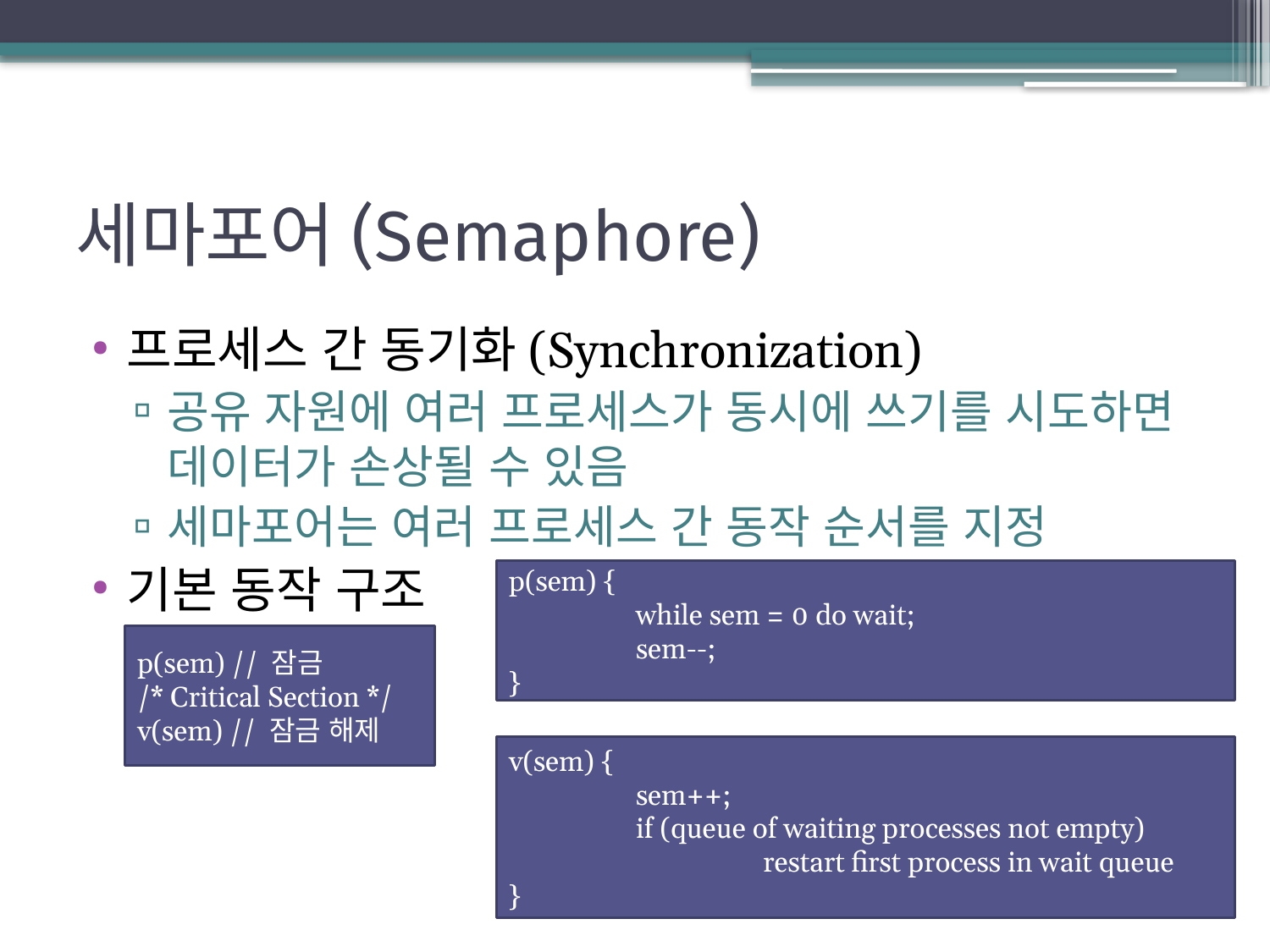

# 세마포어(Semaphore)
프로세스 간 동기화(Synchronization)
공유 자원에 여러 프로세스가 동시에 쓰기를 시도하면 데이터가 손상될 수 있음
세마포어는 여러 프로세스 간 동작 순서를 지정
기본 동작 구조
p(sem) {
	while sem = 0 do wait;
	sem--;
}
p(sem) // 잠금
/* Critical Section */
v(sem) // 잠금 해제
v(sem) {
	sem++;
	if (queue of waiting processes not empty)
		restart first process in wait queue
}